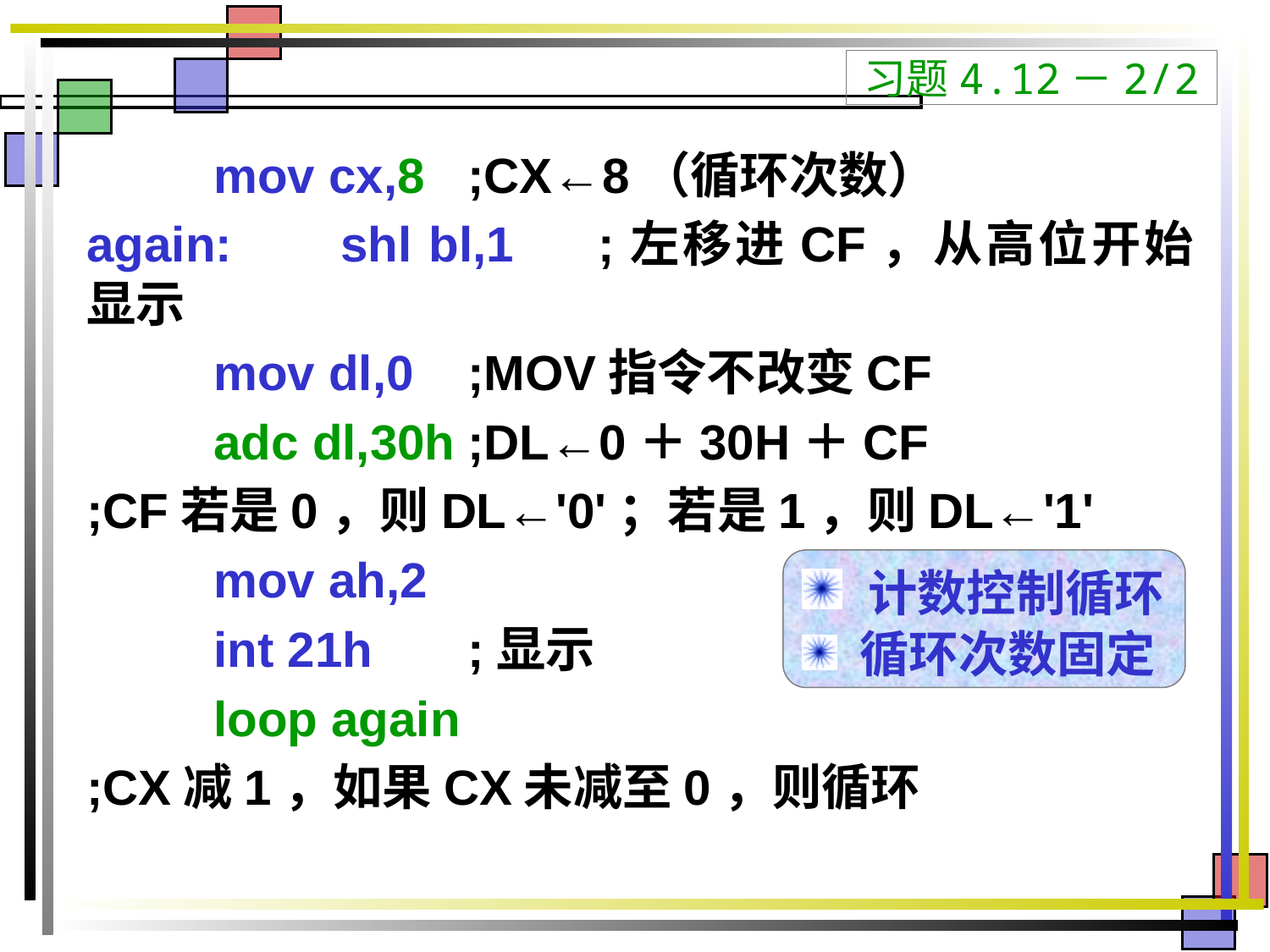

# 习题4.12－2/2
	mov cx,8	;CX←8（循环次数）
again:	shl bl,1	;左移进CF，从高位开始显示
	mov dl,0	;MOV指令不改变CF
	adc dl,30h	;DL←0＋30H＋CF
;CF若是0，则DL←'0'；若是1，则DL←'1'
	mov ah,2
	int 21h	;显示
	loop again
;CX减1，如果CX未减至0，则循环
 计数控制循环
 循环次数固定